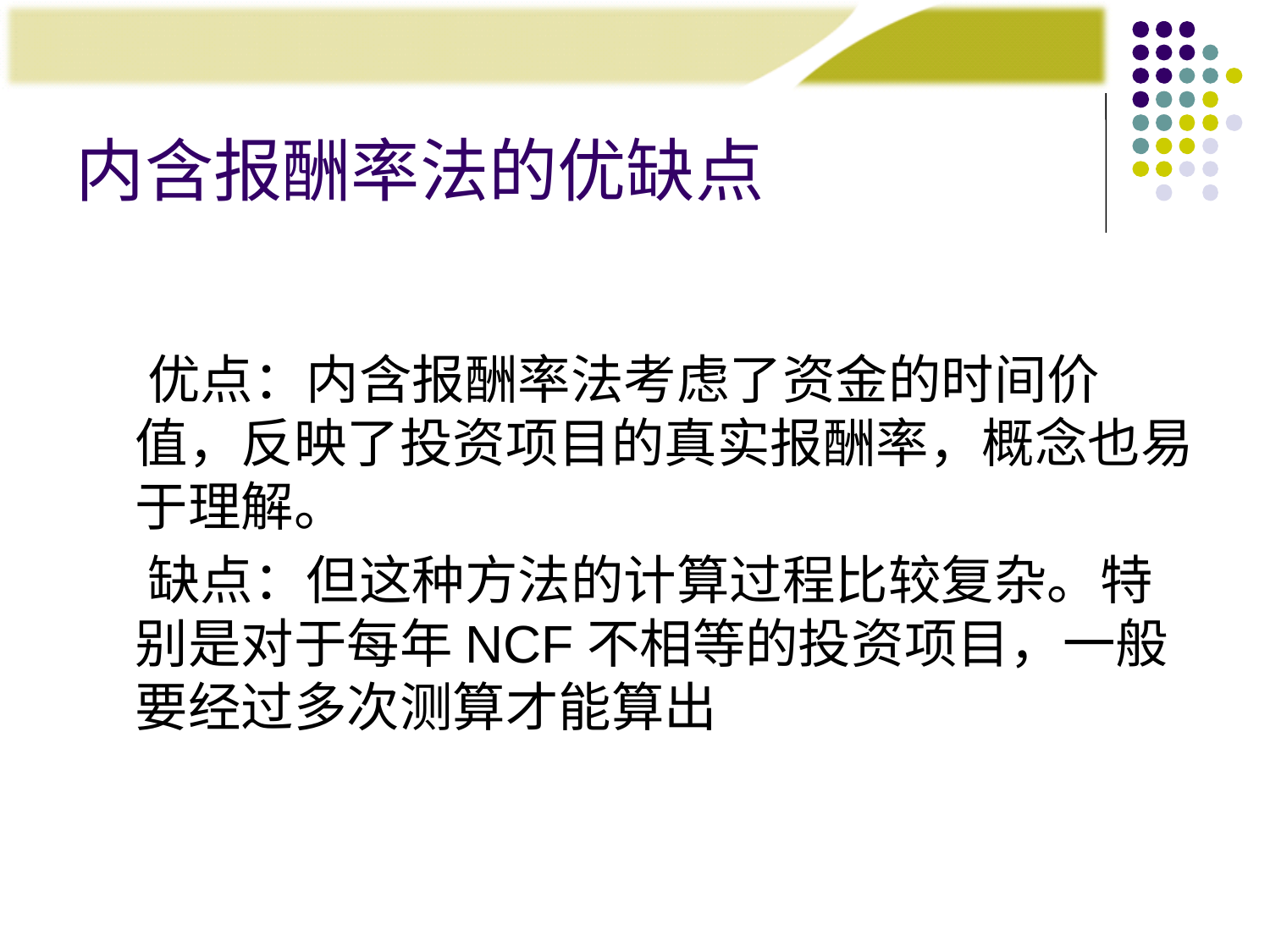

内含报酬率法的优缺点
    优点：内含报酬率法考虑了资金的时间价值，反映了投资项目的真实报酬率，概念也易于理解。
    缺点：但这种方法的计算过程比较复杂。特别是对于每年NCF不相等的投资项目，一般要经过多次测算才能算出